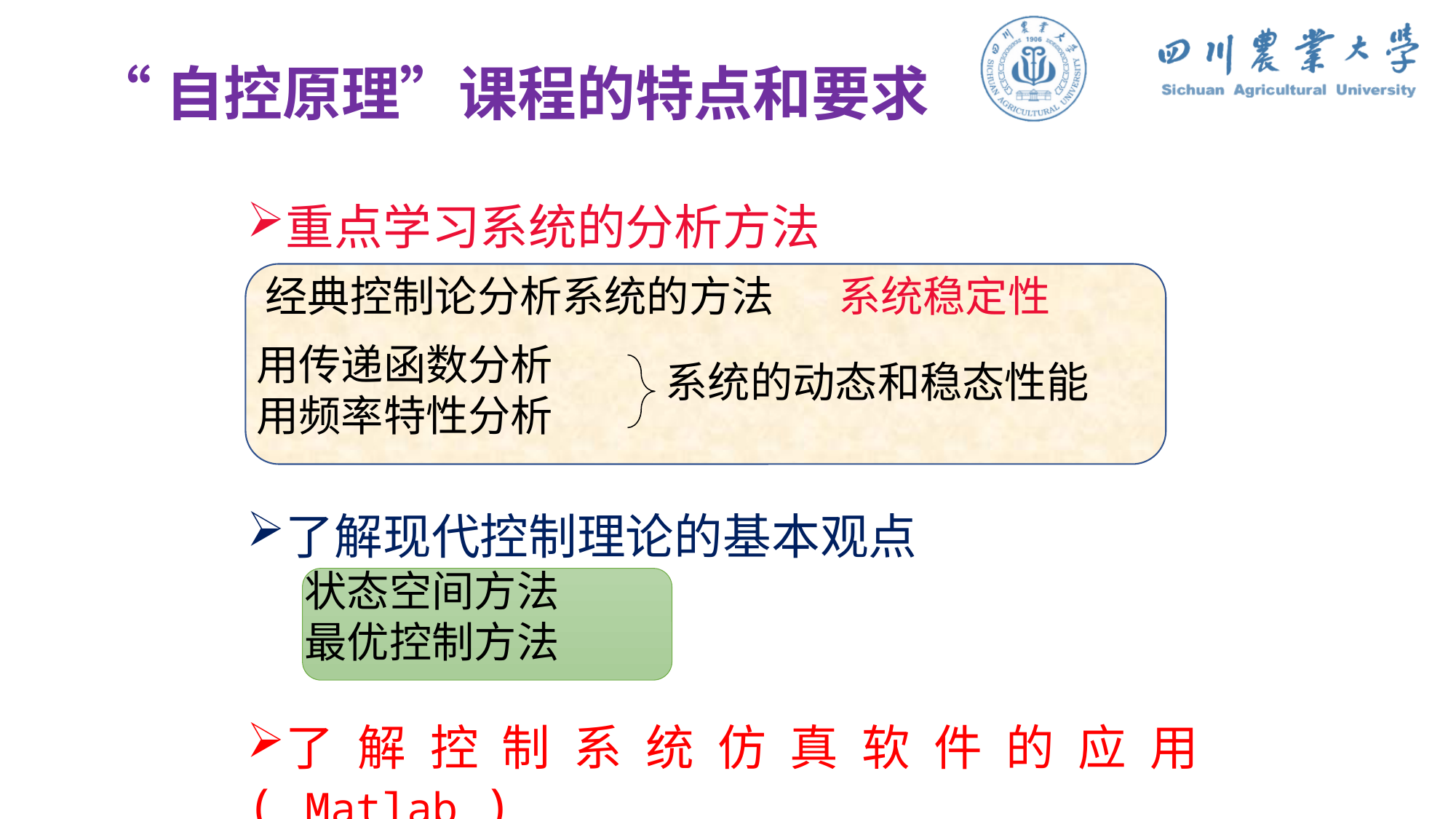

# “自控原理”课程的特点和要求

重点学习系统的分析方法

系统稳定性

经典控制论分析系统的方法
用传递函数分析
用频率特性分析
系统的动态和稳态性能

了解现代控制理论的基本观点
     状态空间方法
     最优控制方法

了解控制系统仿真软件的应用 ( Matlab )